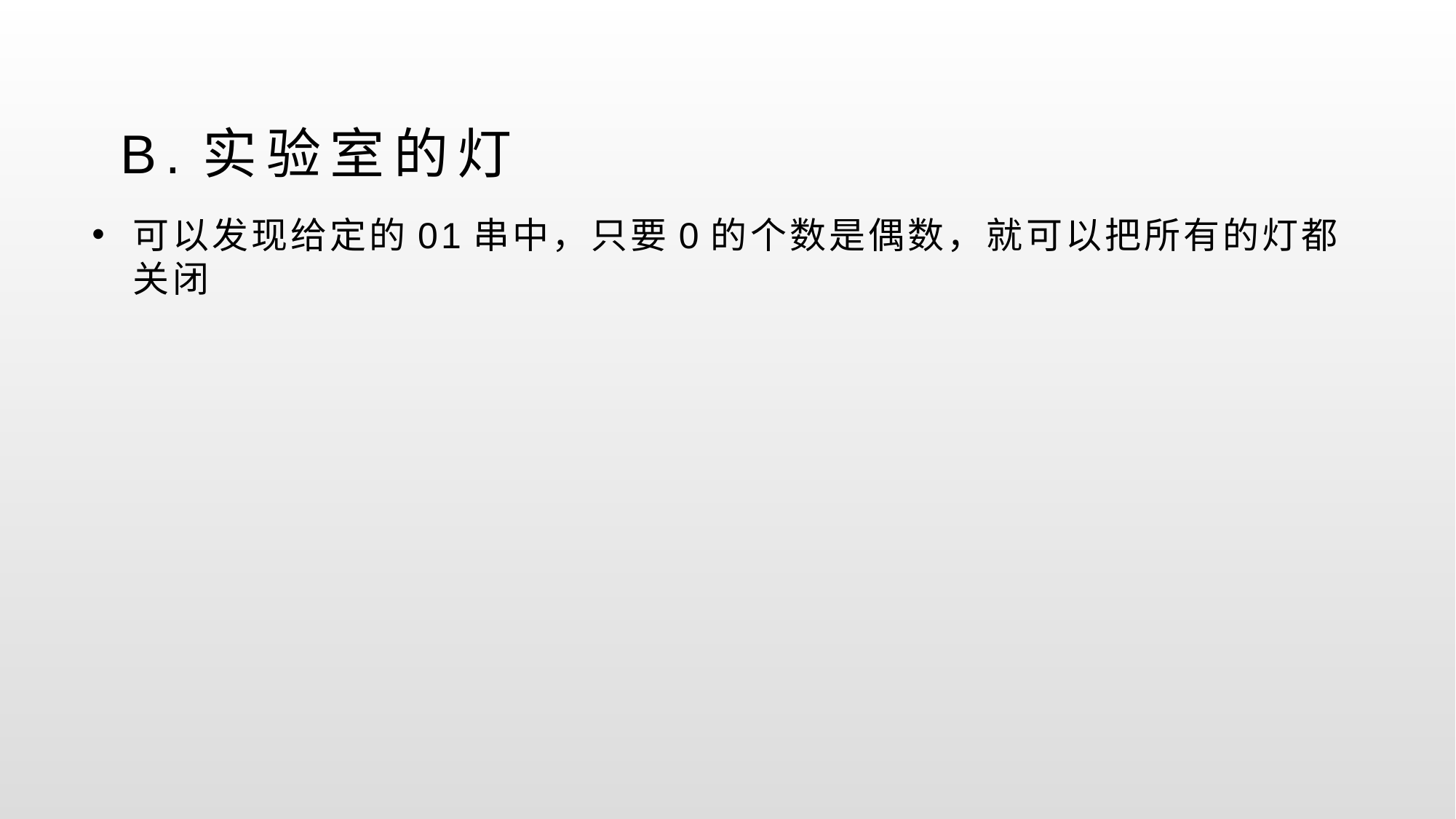

# B.实验室的灯
可以发现给定的01串中，只要0的个数是偶数，就可以把所有的灯都关闭